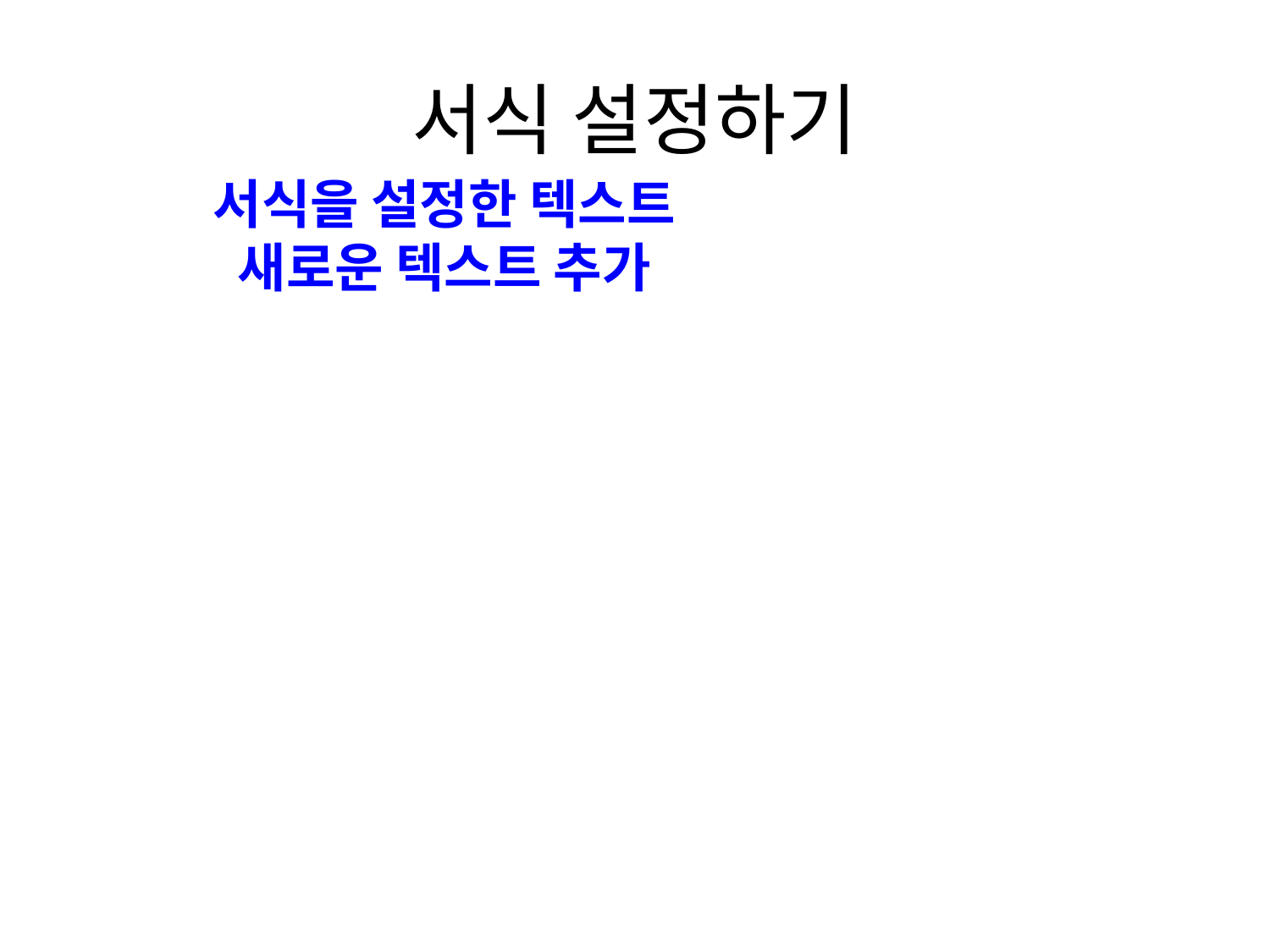

# 서식 설정하기

서식을 설정한 텍스트
새로운 텍스트 추가